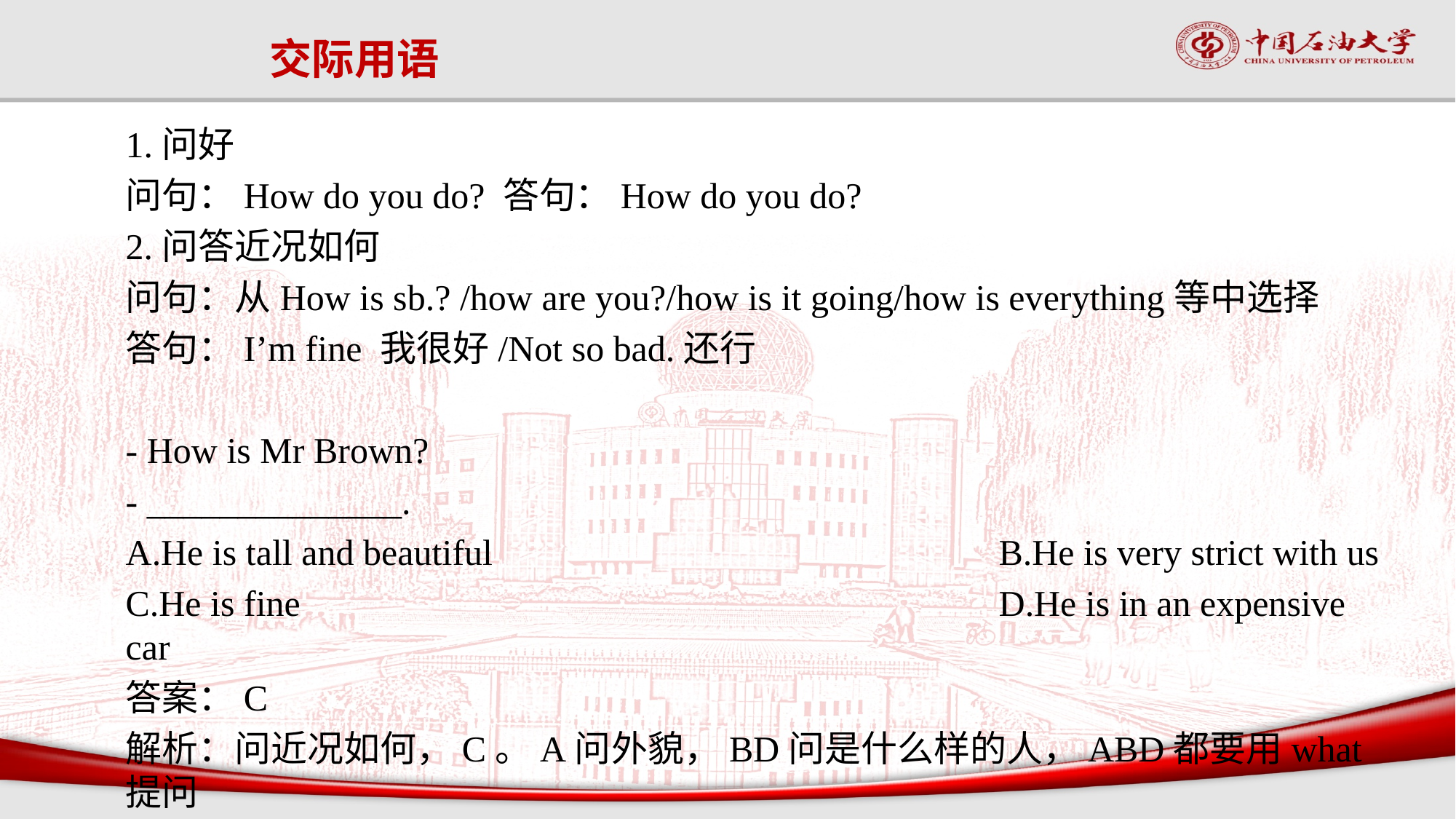

# 交际用语
1.问好
问句：How do you do? 答句：How do you do?
2.问答近况如何
问句：从How is sb.? /how are you?/how is it going/how is everything等中选择
答句：I’m fine 我很好/Not so bad.还行

- How is Mr Brown?
- ______________.
A.He is tall and beautiful					B.He is very strict with us
C.He is fine							D.He is in an expensive car
答案：C
解析：问近况如何，C。A问外貌，BD问是什么样的人，ABD都要用what提问